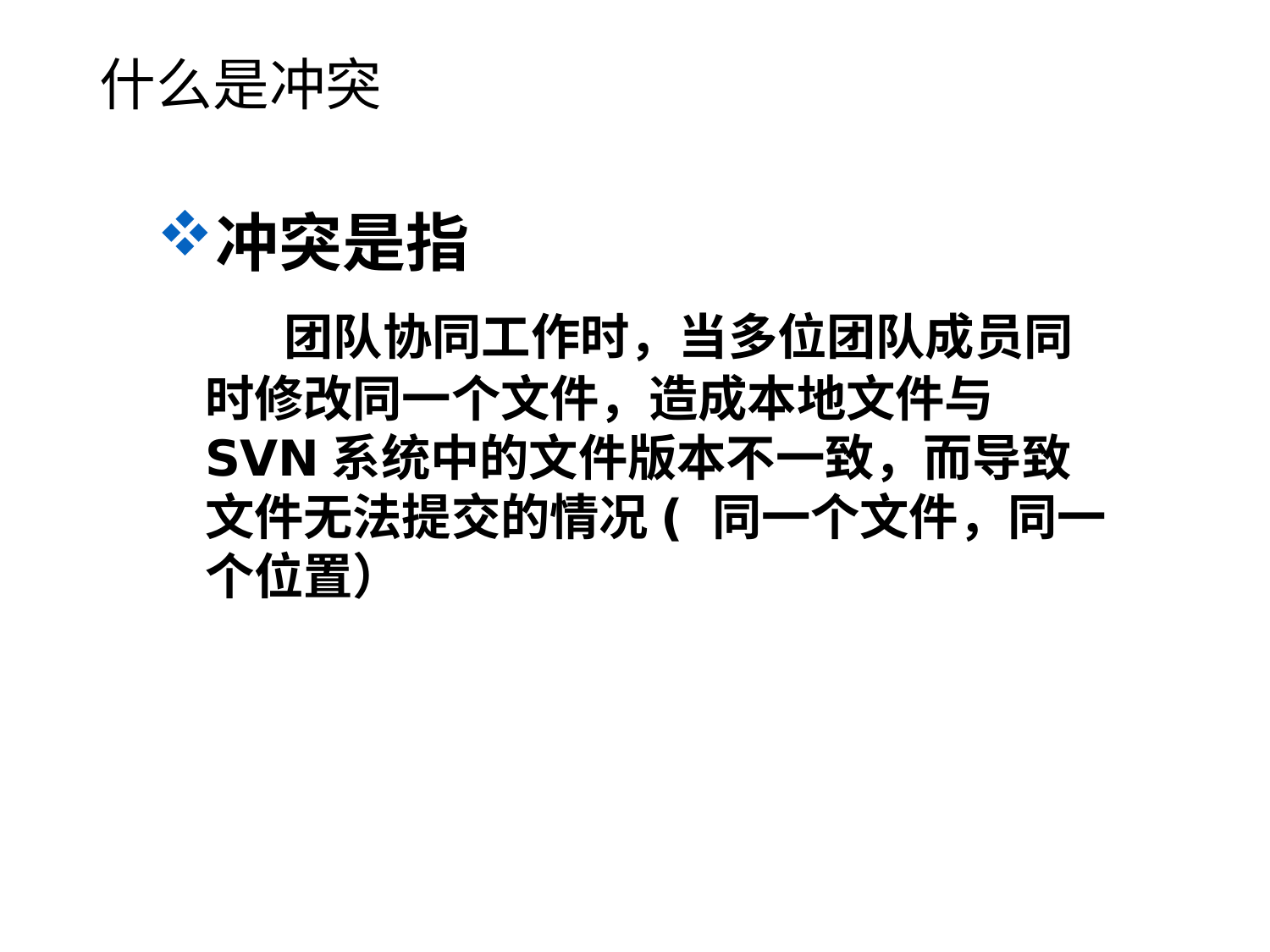

# 什么是冲突
冲突是指
　　团队协同工作时，当多位团队成员同时修改同一个文件，造成本地文件与SVN系统中的文件版本不一致，而导致文件无法提交的情况( 同一个文件，同一个位置）